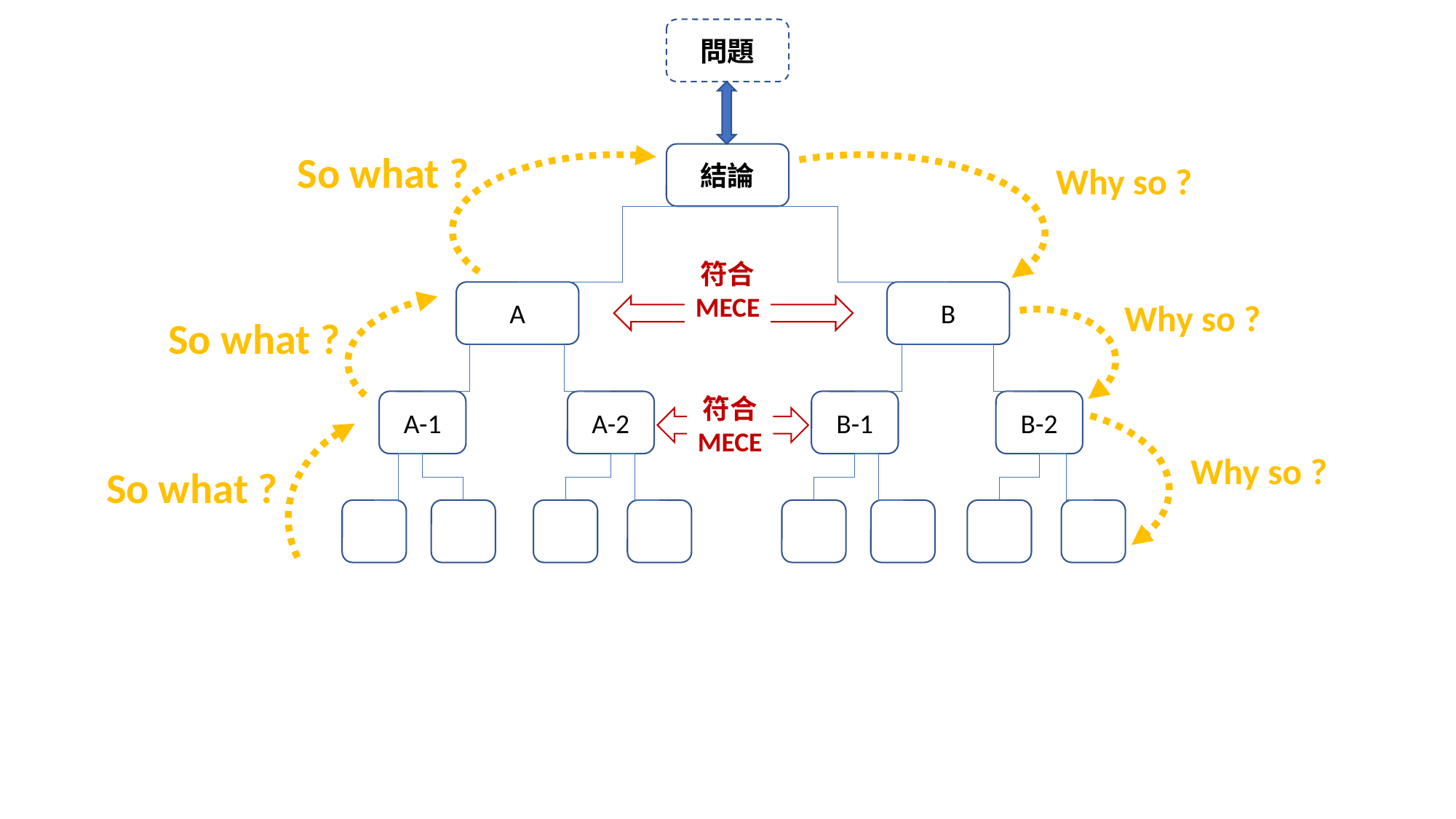

問題

結論
符合
MECE
A
B

符合
MECE
A-1
A-2
B-1
B-2

So what ?
Why so ?

Why so ?

So what ?

Why so ?
So what ?